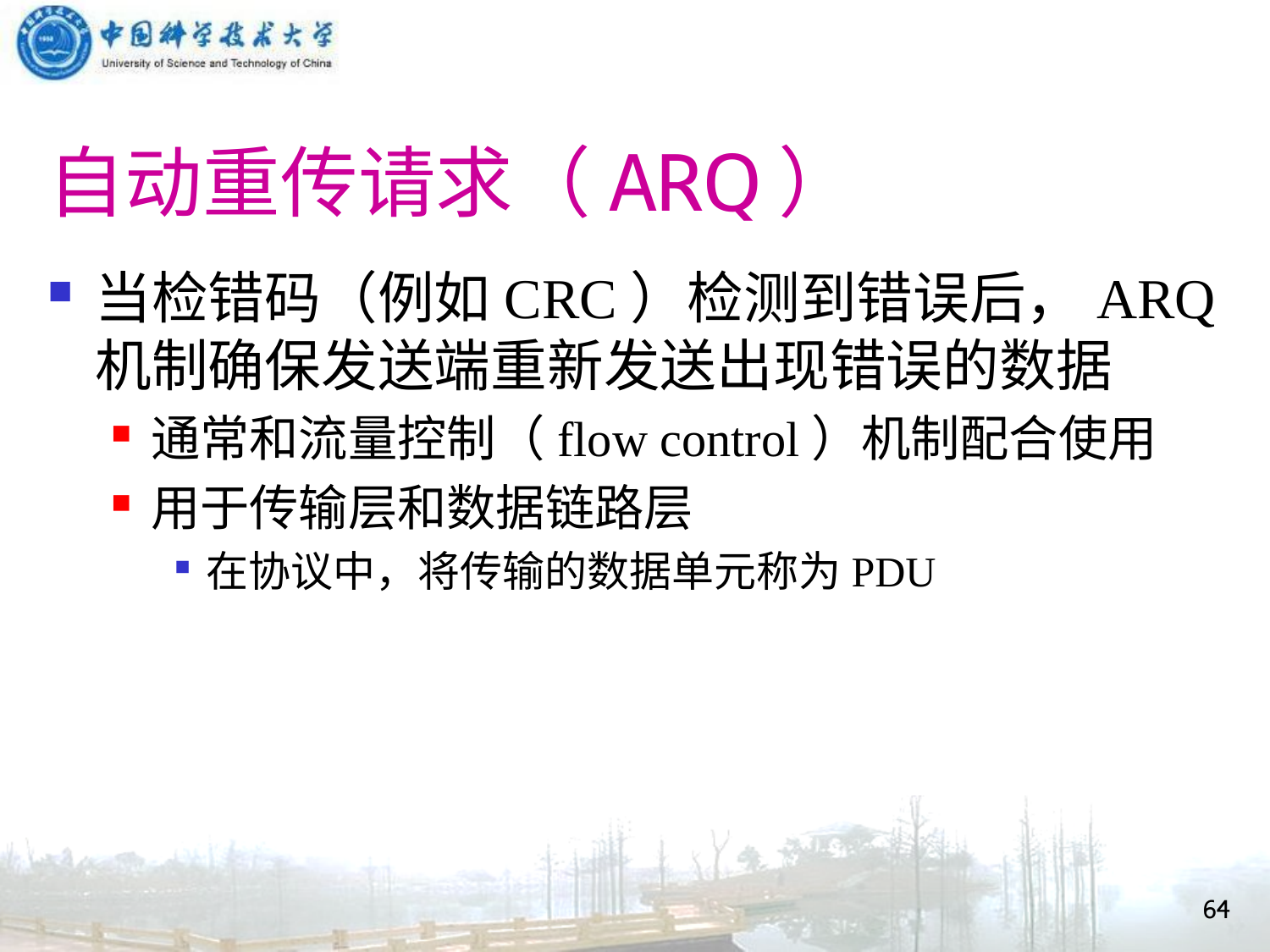

# 自动重传请求（ARQ）
当检错码（例如CRC）检测到错误后，ARQ机制确保发送端重新发送出现错误的数据
通常和流量控制（flow control）机制配合使用
用于传输层和数据链路层
在协议中，将传输的数据单元称为PDU
64